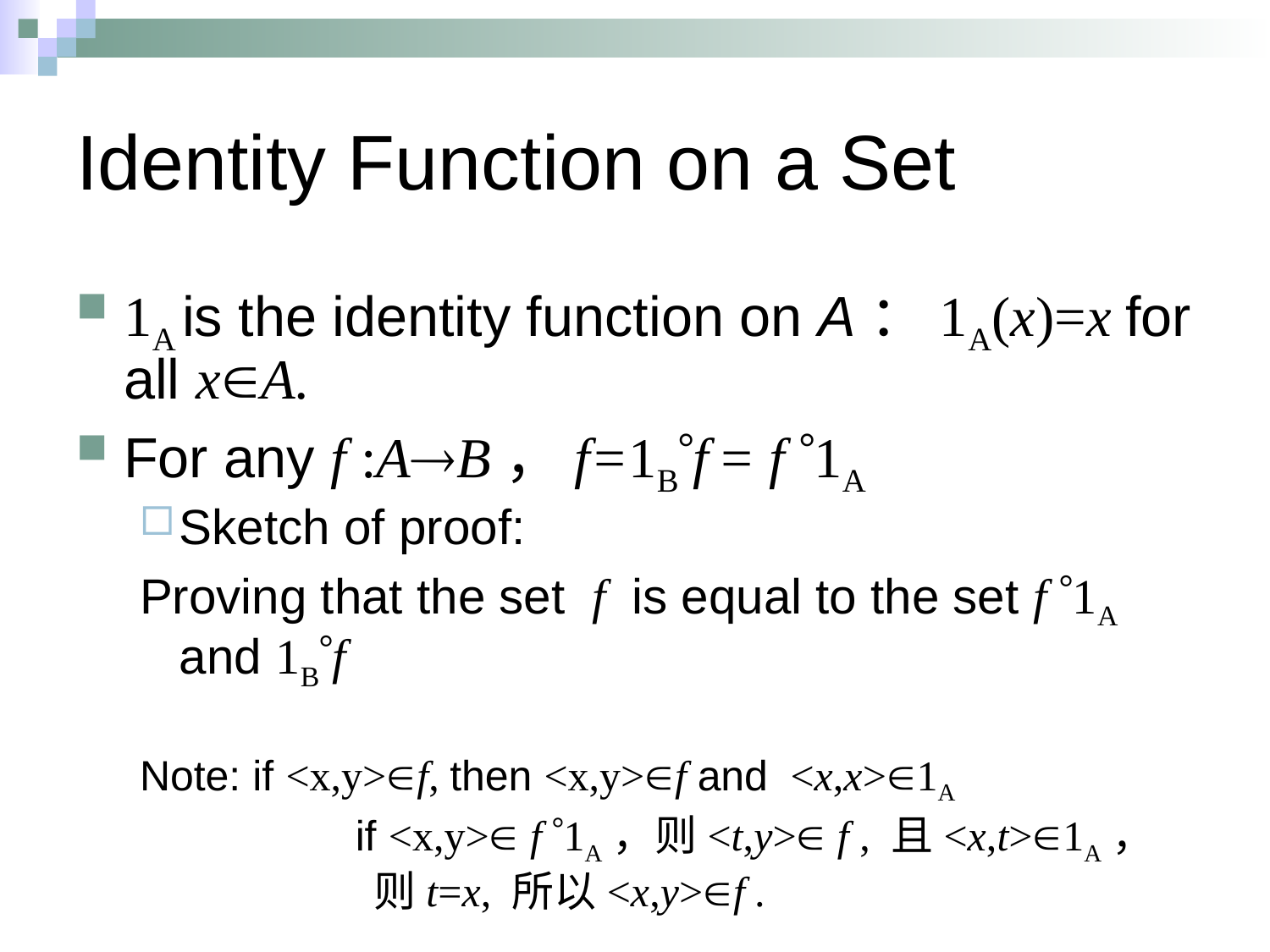

# Identity Function on a Set
1A is the identity function on A：1A(x)=x for all x∈A.
For any f :A→B，f=1B°f = f °1A
Sketch of proof:
Proving that the set  f  is equal to the set f °1A and 1B°f

Note: if <x,y>∈f, then <x,y>∈f and  <x,x>∈1A
		        if <x,y>∈ f °1A，则<t,y>∈ f , 且<x,t>∈1A，
		      则t=x, 所以<x,y>∈f .